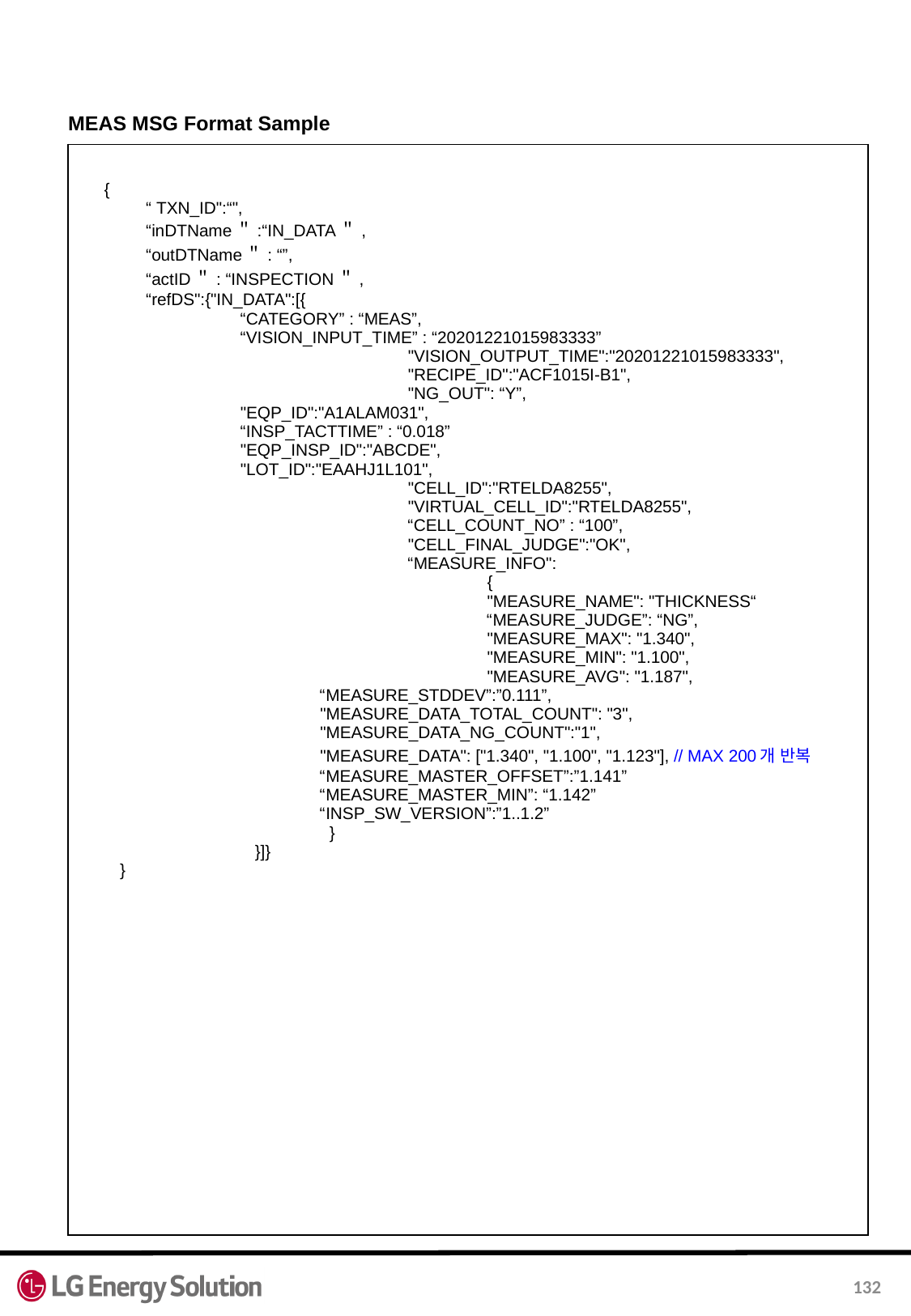

MEAS MSG Format Sample
| { “ TXN\_ID":“", “inDTName＂:“IN\_DATA＂, “outDTName＂: “”, “actID＂: “INSPECTION＂, “refDS":{"IN\_DATA":[{ “CATEGORY” : “MEAS”, “VISION\_INPUT\_TIME” : “20201221015983333” "VISION\_OUTPUT\_TIME":"20201221015983333", "RECIPE\_ID":"ACF1015I-B1", "NG\_OUT": “Y”, "EQP\_ID":"A1ALAM031", “INSP\_TACTTIME” : “0.018” "EQP\_INSP\_ID":"ABCDE", "LOT\_ID":"EAAHJ1L101", "CELL\_ID":"RTELDA8255", "VIRTUAL\_CELL\_ID":"RTELDA8255", “CELL\_COUNT\_NO” : “100”, "CELL\_FINAL\_JUDGE":"OK", “MEASURE\_INFO": { "MEASURE\_NAME": "THICKNESS“ “MEASURE\_JUDGE”: “NG”, "MEASURE\_MAX": "1.340", "MEASURE\_MIN": "1.100", "MEASURE\_AVG": "1.187", “MEASURE\_STDDEV”:”0.111”, "MEASURE\_DATA\_TOTAL\_COUNT": "3", "MEASURE\_DATA\_NG\_COUNT":"1", "MEASURE\_DATA": ["1.340", "1.100", "1.123"], // MAX 200개 반복 “MEASURE\_MASTER\_OFFSET”:”1.141” “MEASURE\_MASTER\_MIN”: “1.142” “INSP\_SW\_VERSION”:”1..1.2” } }]} } |
| --- |
132